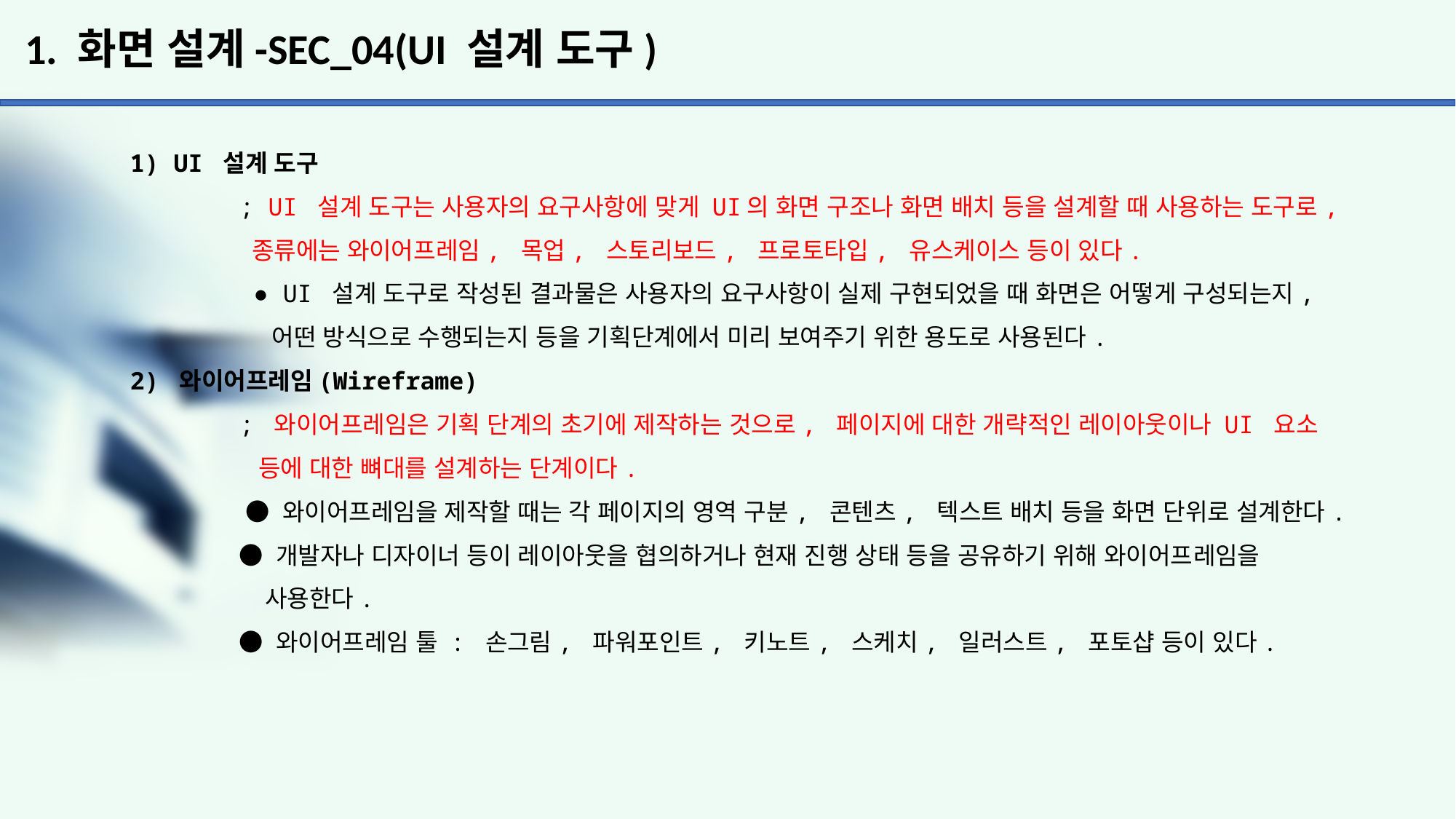

# 1. 화면 설계-SEC_04(UI 설계 도구)
1) UI 설계 도구
	; UI 설계 도구는 사용자의 요구사항에 맞게 UI의 화면 구조나 화면 배치 등을 설계할 때 사용하는 도구로,
	 종류에는 와이어프레임, 목업, 스토리보드, 프로토타입, 유스케이스 등이 있다.
	 ● UI 설계 도구로 작성된 결과물은 사용자의 요구사항이 실제 구현되었을 때 화면은 어떻게 구성되는지,
	    어떤 방식으로 수행되는지 등을 기획단계에서 미리 보여주기 위한 용도로 사용된다.
2) 와이어프레임(Wireframe)
	; 와이어프레임은 기획 단계의 초기에 제작하는 것으로, 페이지에 대한 개략적인 레이아웃이나 UI 요소
	  등에 대한 뼈대를 설계하는 단계이다.
	 ● 와이어프레임을 제작할 때는 각 페이지의 영역 구분, 콘텐츠, 텍스트 배치 등을 화면 단위로 설계한다.
	● 개발자나 디자이너 등이 레이아웃을 협의하거나 현재 진행 상태 등을 공유하기 위해 와이어프레임을
	   사용한다.
	● 와이어프레임 툴 : 손그림, 파워포인트, 키노트, 스케치, 일러스트, 포토샵 등이 있다.